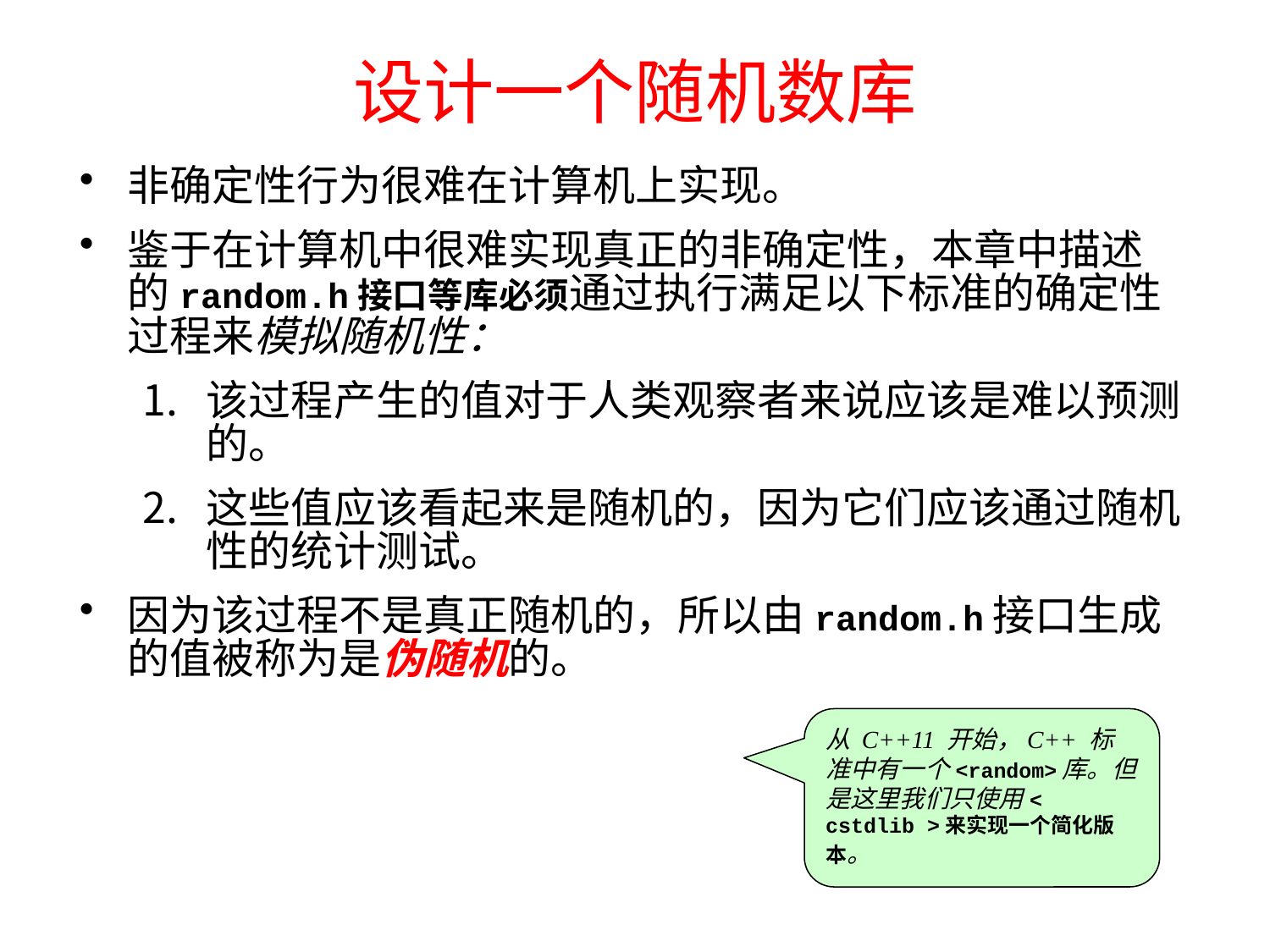

# 设计一个随机数库
非确定性行为很难在计算机上实现。
鉴于在计算机中很难实现真正的非确定性，本章中描述的random.h接口等库必须通过执行满足以下标准的确定性过程来模拟随机性：
该过程产生的值对于人类观察者来说应该是难以预测的。
这些值应该看起来是随机的，因为它们应该通过随机性的统计测试。
因为该过程不是真正随机的，所以由random.h接口生成的值被称为是伪随机的。
从 C++11 开始，C++ 标准中有一个<random>库。但是这里我们只使用< cstdlib >来实现一个简化版本。